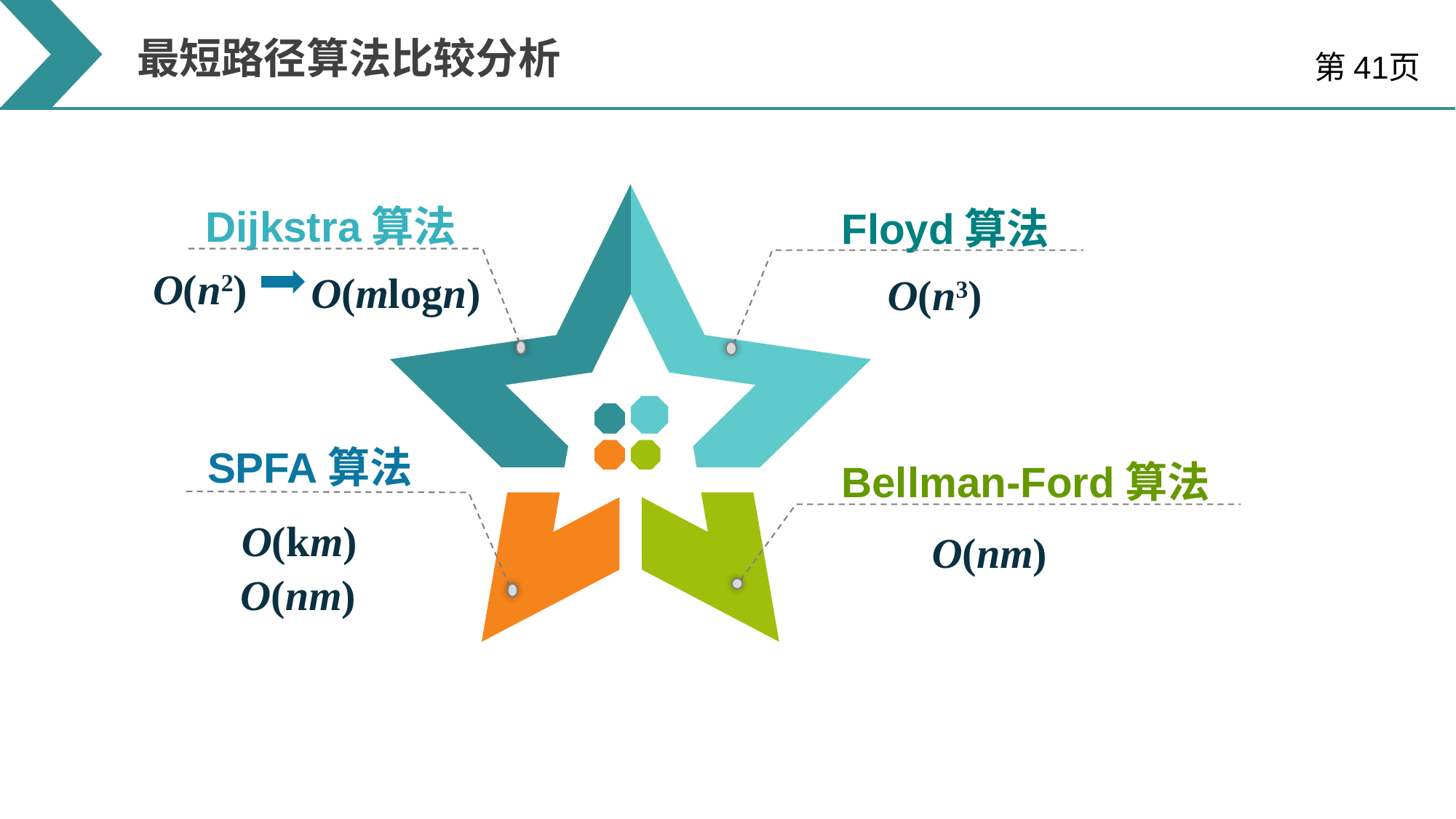

最短路径算法比较分析
第41页
Dijkstra算法
Floyd算法

SPFA算法
Bellman-Ford算法

O(n2)
O(mlogn)

O(n3)
O(km)
O(nm)
O(nm)